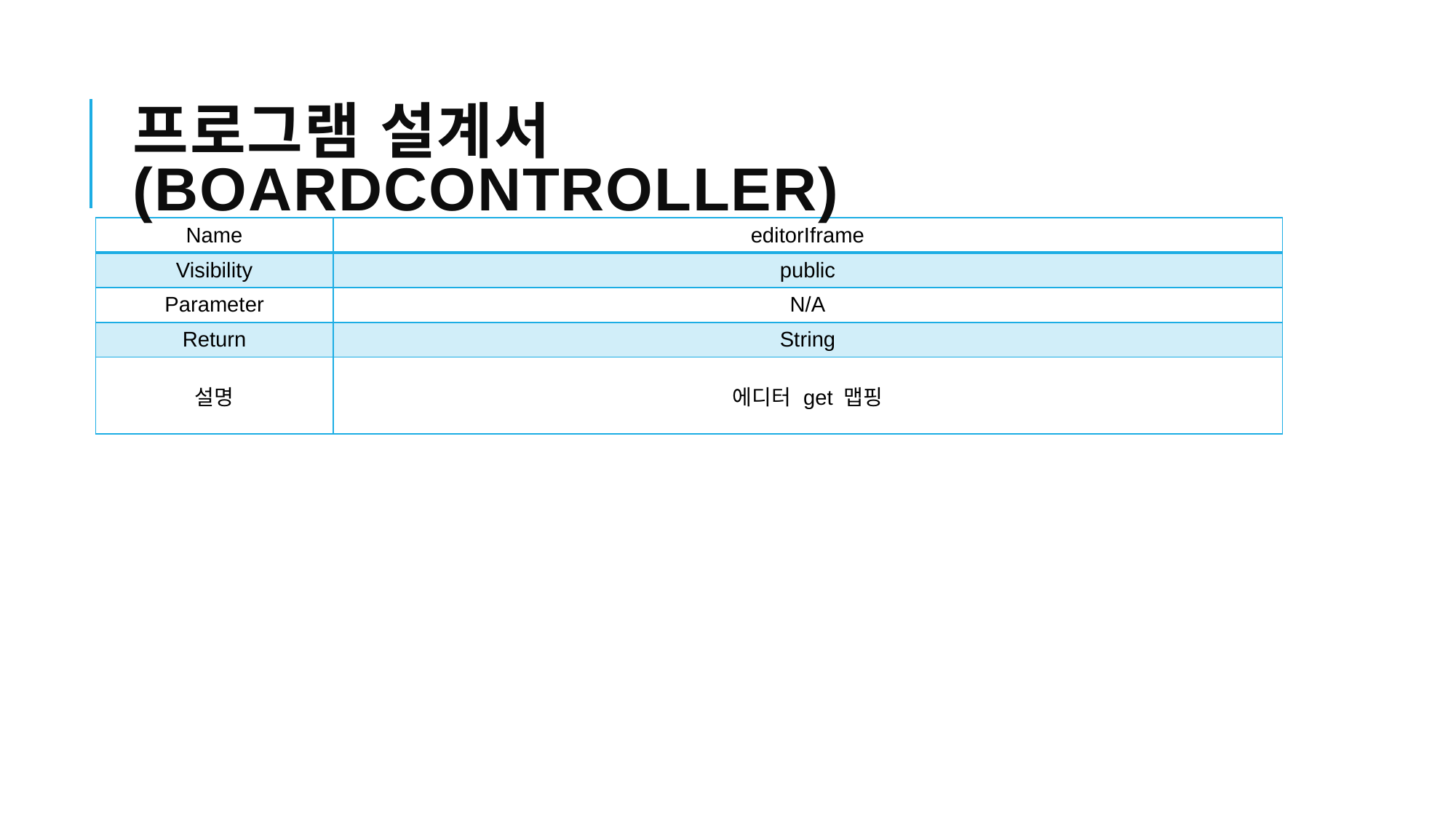

# 프로그램 설계서(boardcontroller)
| Name | editorIframe |
| --- | --- |
| Visibility | public |
| Parameter | N/A |
| Return | String |
| 설명 | 에디터 get 맵핑 |